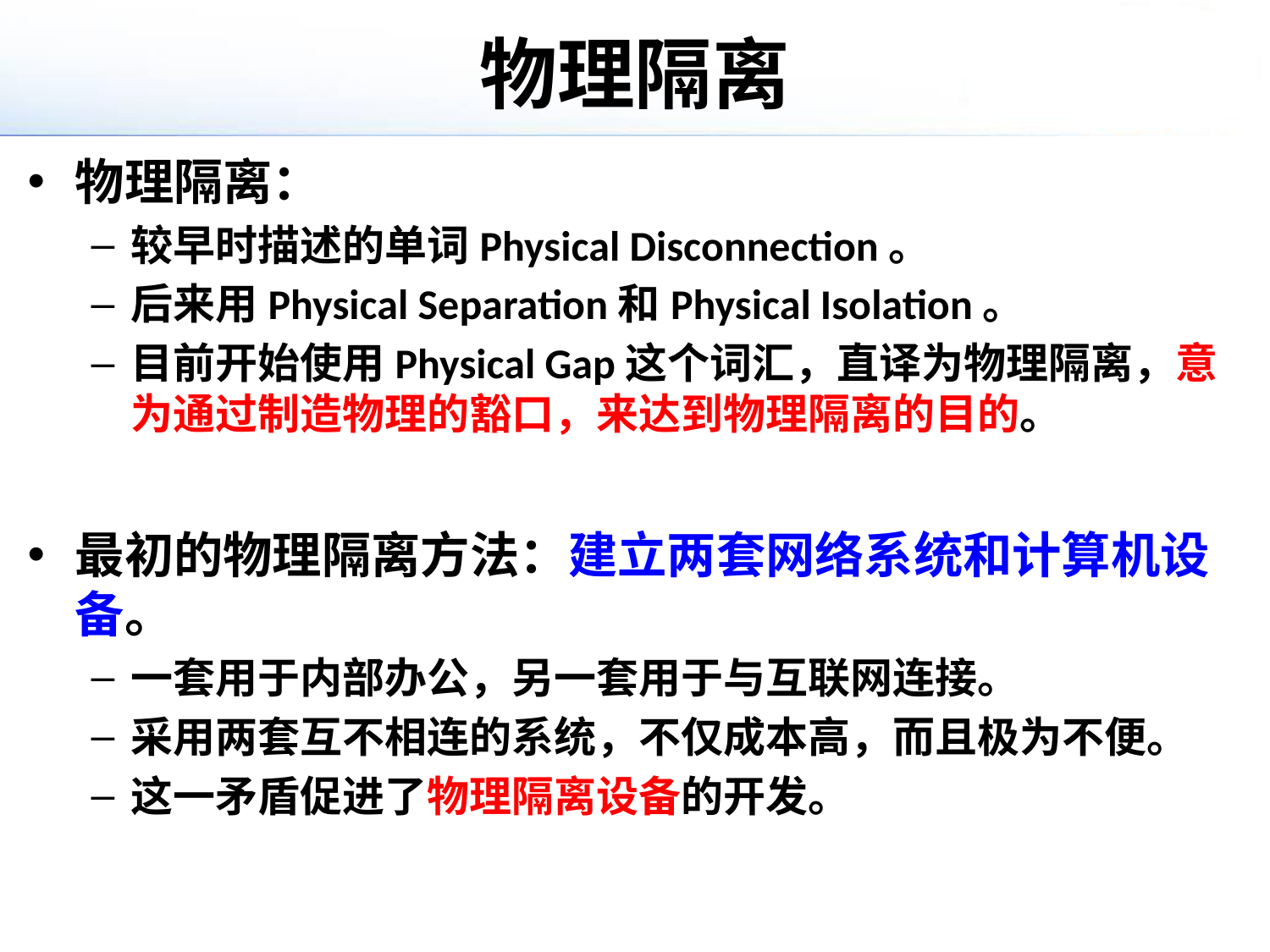

# 物理隔离
物理隔离：
较早时描述的单词Physical Disconnection。
后来用Physical Separation和Physical Isolation。
目前开始使用Physical Gap这个词汇，直译为物理隔离，意为通过制造物理的豁口，来达到物理隔离的目的。

最初的物理隔离方法：建立两套网络系统和计算机设备。
一套用于内部办公，另一套用于与互联网连接。
采用两套互不相连的系统，不仅成本高，而且极为不便。
这一矛盾促进了物理隔离设备的开发。